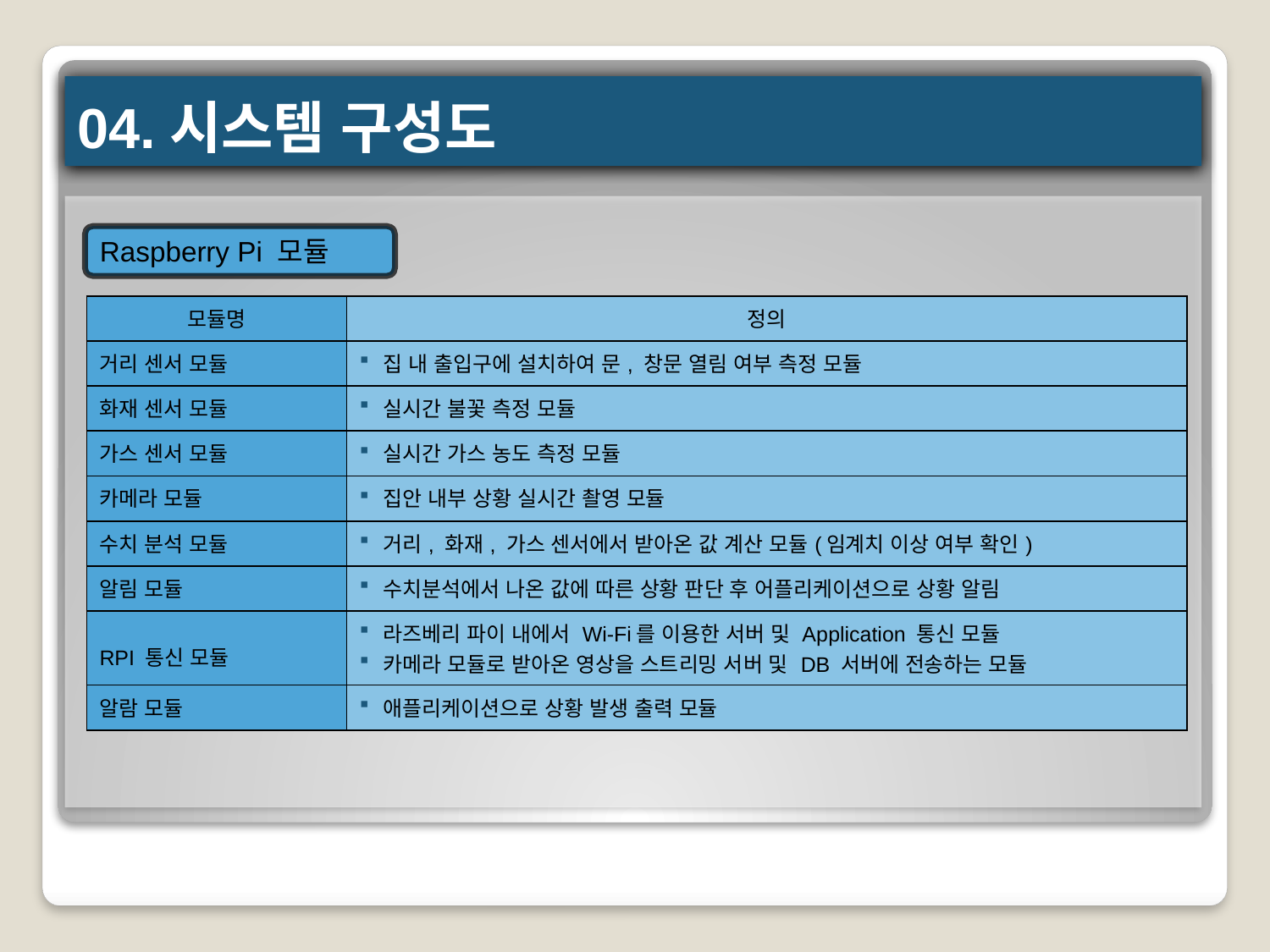

# 04.시스템 구성도

Raspberry Pi 모듈
| 모듈명 | 정의 |
| --- | --- |
| 거리 센서 모듈 | 집 내 출입구에 설치하여 문, 창문 열림 여부 측정 모듈 |
| 화재 센서 모듈 | 실시간 불꽃 측정 모듈 |
| 가스 센서 모듈 | 실시간 가스 농도 측정 모듈 |
| 카메라 모듈 | 집안 내부 상황 실시간 촬영 모듈 |
| 수치 분석 모듈 | 거리, 화재, 가스 센서에서 받아온 값 계산 모듈(임계치 이상 여부 확인) |
| 알림 모듈 | 수치분석에서 나온 값에 따른 상황 판단 후 어플리케이션으로 상황 알림 |
| RPI 통신 모듈 | 라즈베리 파이 내에서 Wi-Fi를 이용한 서버 및 Application 통신 모듈 카메라 모듈로 받아온 영상을 스트리밍 서버 및 DB 서버에 전송하는 모듈 |
| 알람 모듈 | 애플리케이션으로 상황 발생 출력 모듈 |